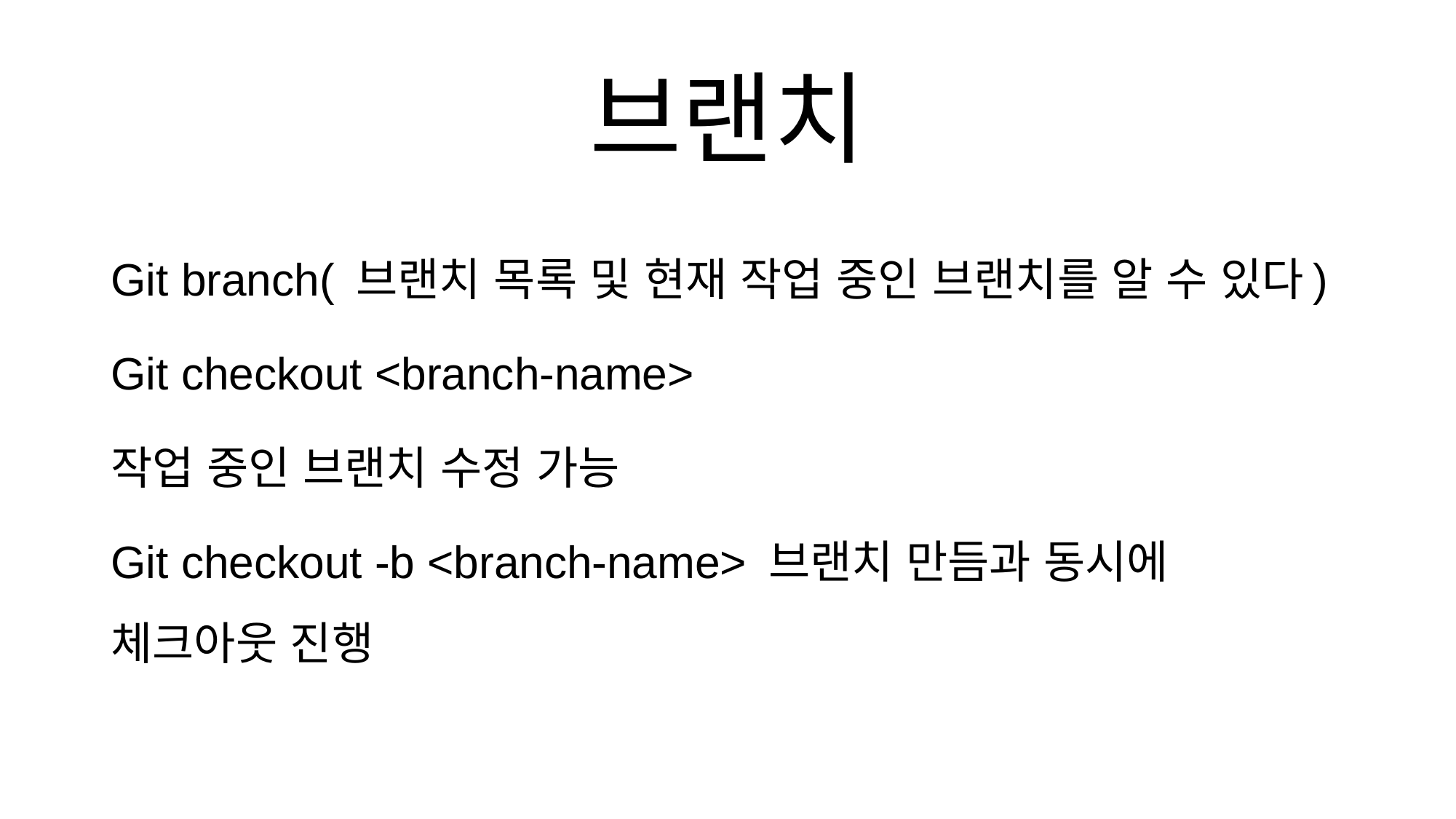

# 브랜치
Git branch( 브랜치 목록 및 현재 작업 중인 브랜치를 알 수 있다)
Git checkout <branch-name>
작업 중인 브랜치 수정 가능
Git checkout -b <branch-name> 브랜치 만듬과 동시에 체크아웃 진행